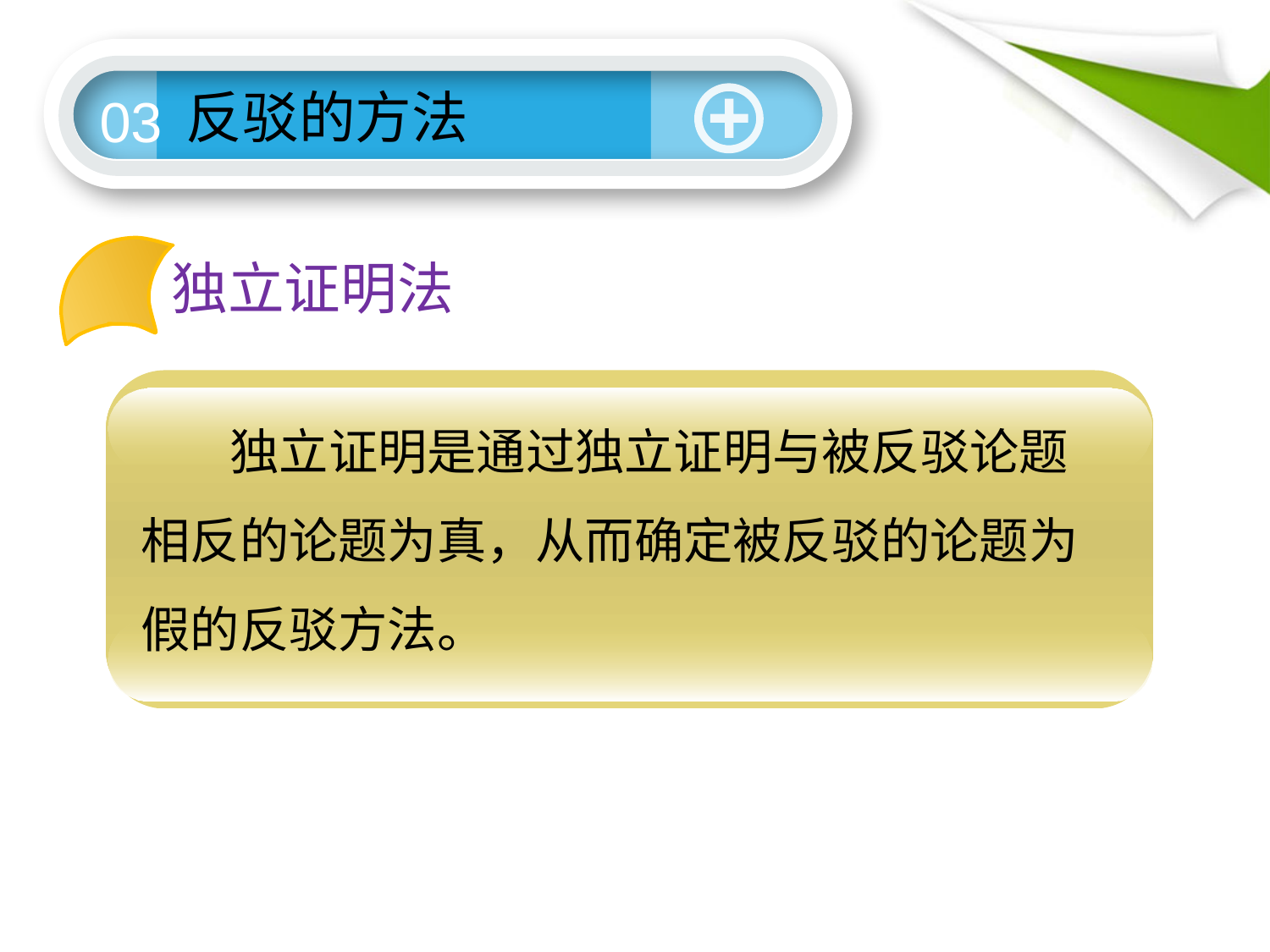

反驳的方法
03

独立证明法

A  —  B
B  —  A

       独立证明是通过独立证明与被反驳论题相反的论题为真，从而确定被反驳的论题为假的反驳方法。